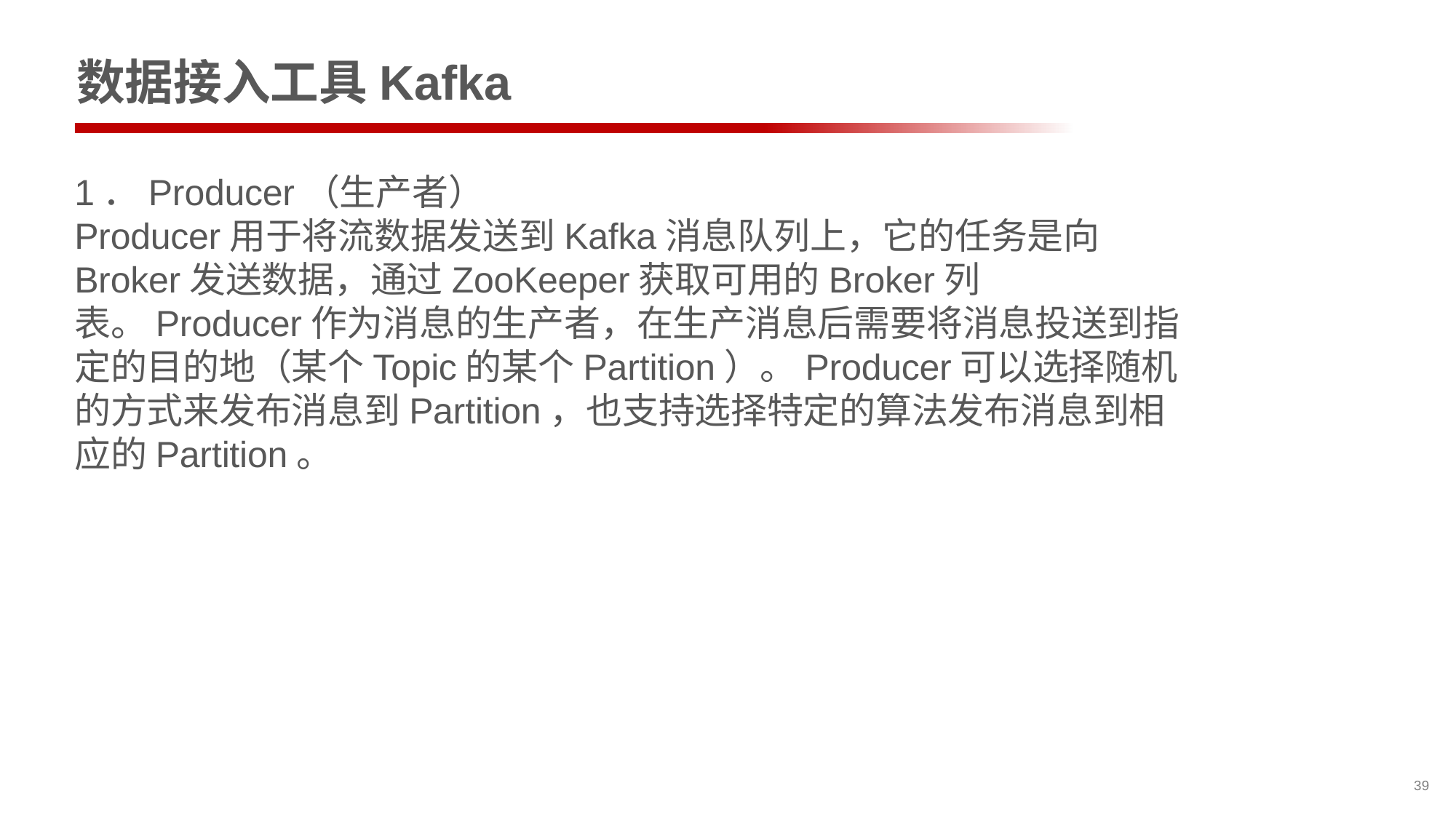

# 数据接入工具Kafka

1．Producer（生产者）
Producer用于将流数据发送到Kafka消息队列上，它的任务是向Broker发送数据，通过ZooKeeper获取可用的Broker列表。Producer作为消息的生产者，在生产消息后需要将消息投送到指定的目的地（某个Topic的某个Partition）。Producer可以选择随机的方式来发布消息到Partition，也支持选择特定的算法发布消息到相应的Partition。
39